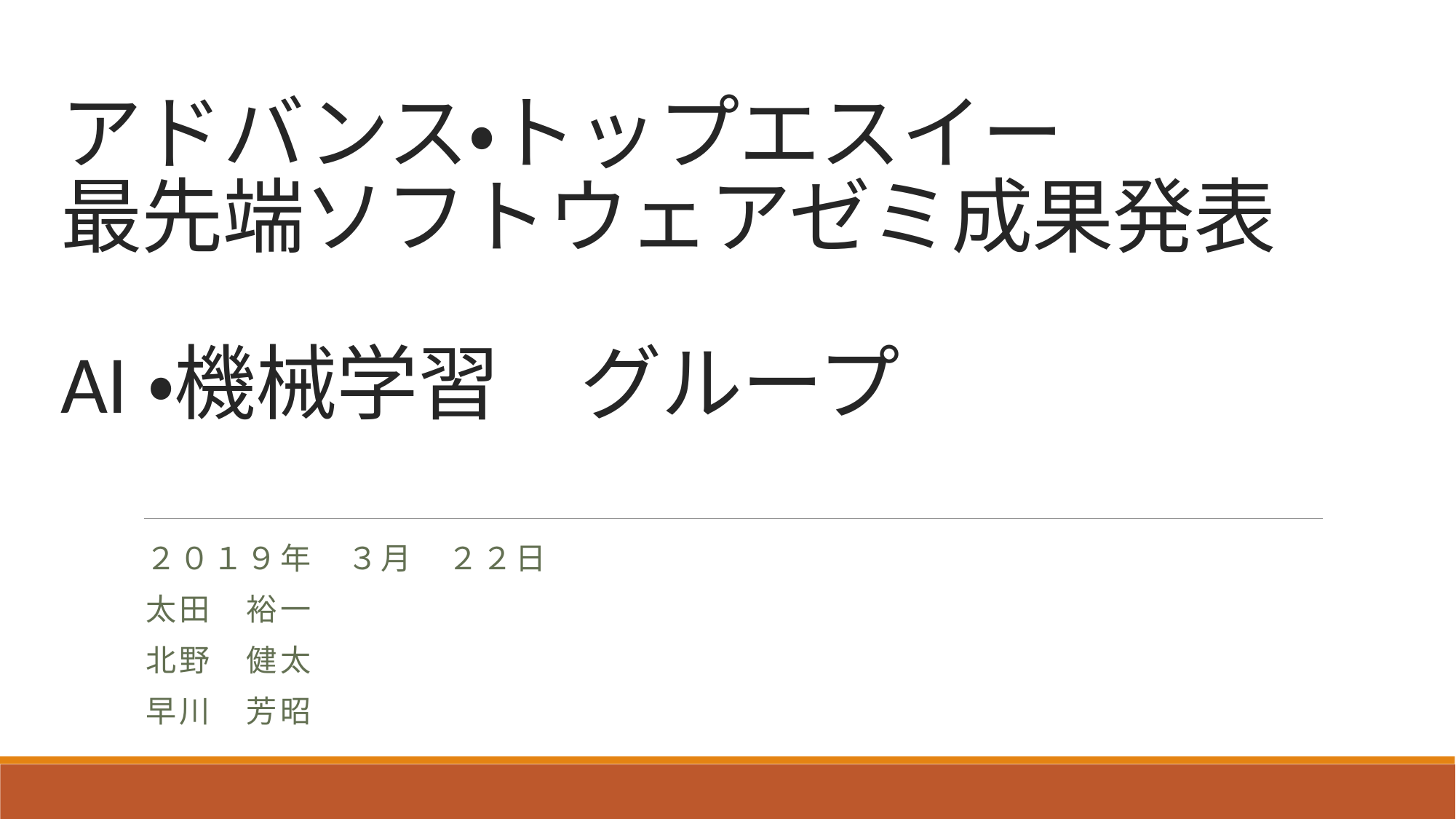

# アドバンス・トップエスイー 最先端ソフトウェアゼミ成果発表 AI・機械学習　グループ
２０１９年　３月　２２日
太田　裕一
北野　健太
早川　芳昭